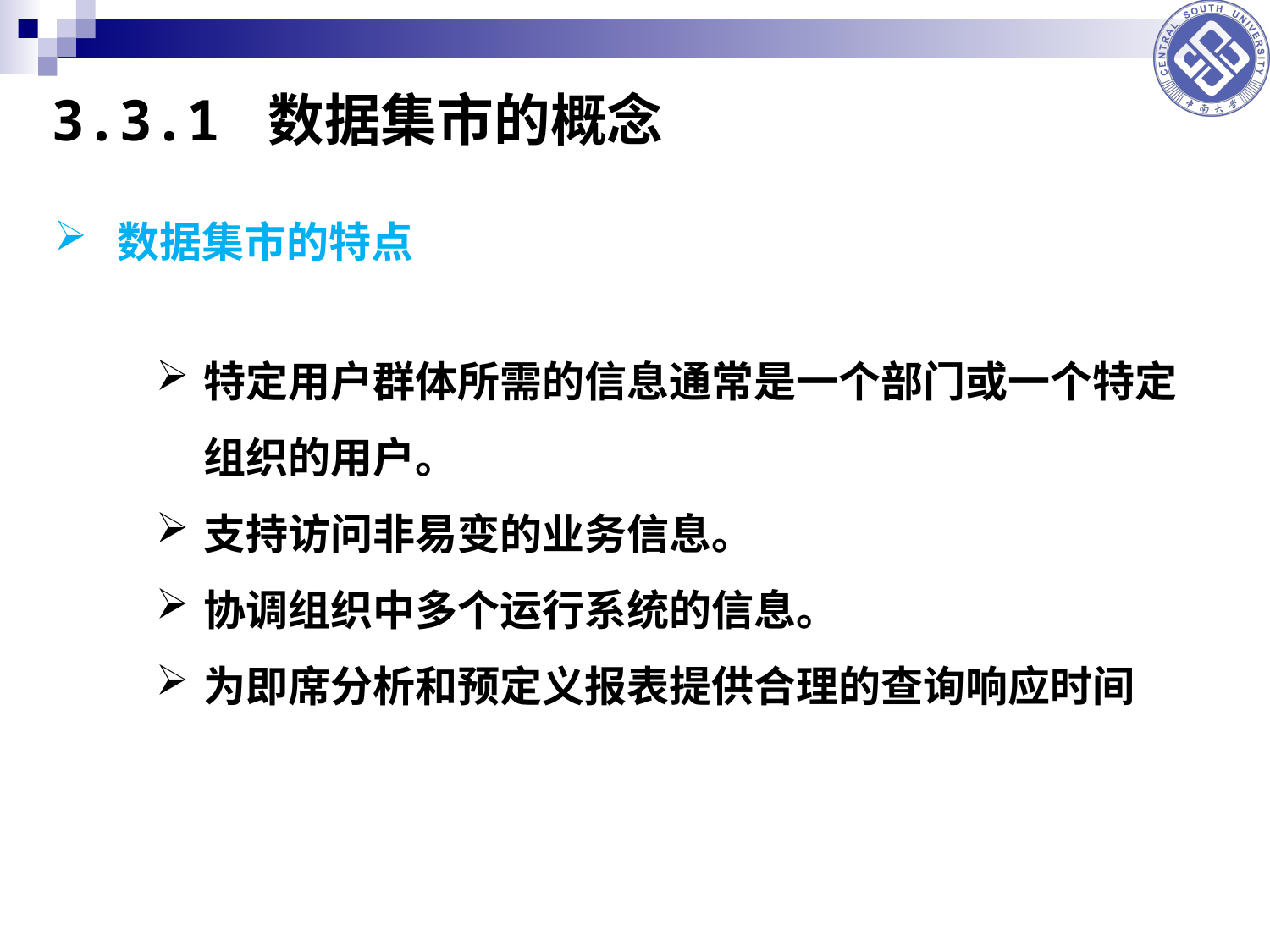

3.3.1 数据集市的概念
数据集市的特点
特定用户群体所需的信息通常是一个部门或一个特定组织的用户。
支持访问非易变的业务信息。
协调组织中多个运行系统的信息。
为即席分析和预定义报表提供合理的查询响应时间